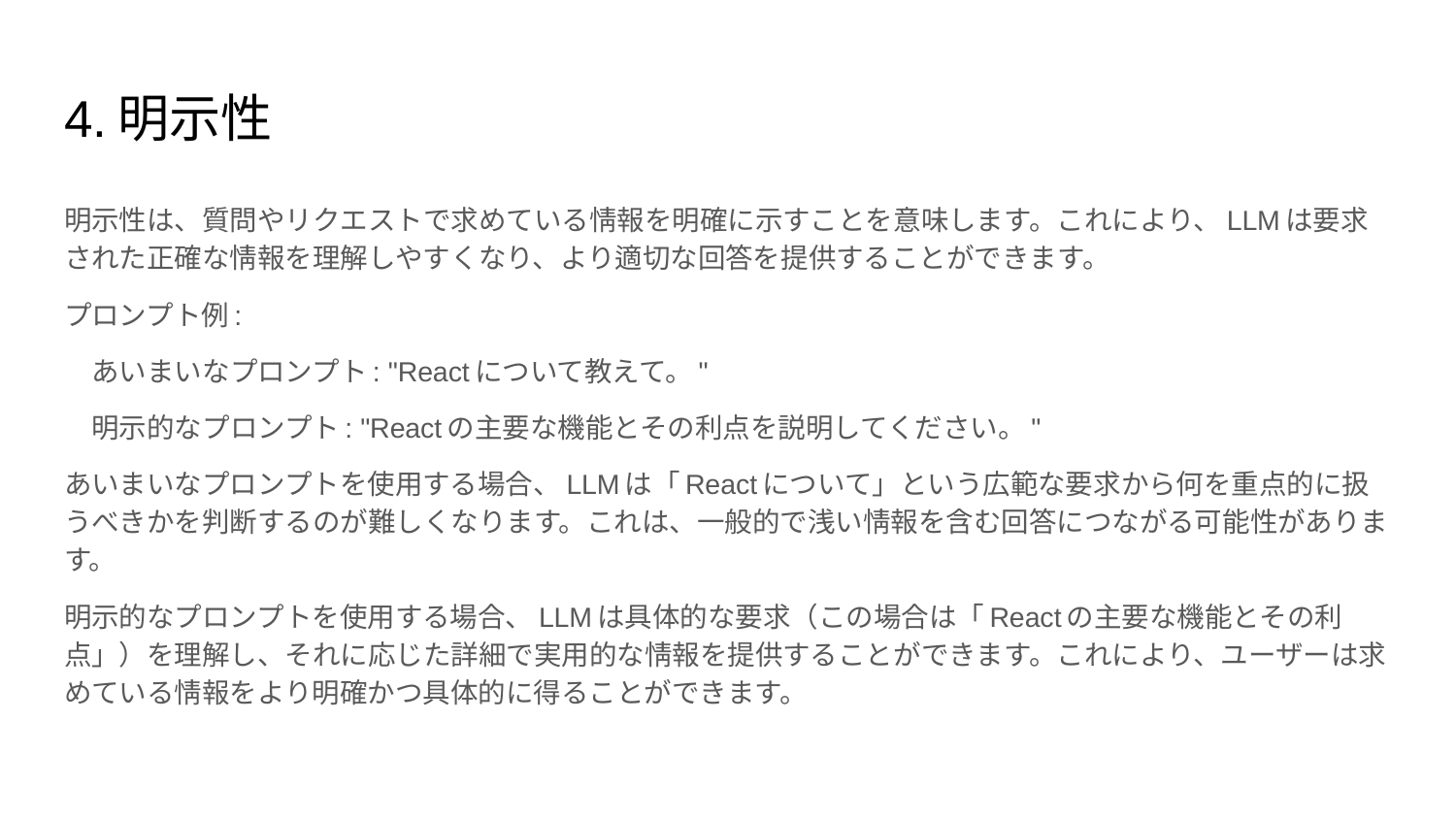

# 4.明示性
明示性は、質問やリクエストで求めている情報を明確に示すことを意味します。これにより、LLMは要求された正確な情報を理解しやすくなり、より適切な回答を提供することができます。
プロンプト例:
　あいまいなプロンプト: "Reactについて教えて。"
　明示的なプロンプト: "Reactの主要な機能とその利点を説明してください。"
あいまいなプロンプトを使用する場合、LLMは「Reactについて」という広範な要求から何を重点的に扱うべきかを判断するのが難しくなります。これは、一般的で浅い情報を含む回答につながる可能性があります。
明示的なプロンプトを使用する場合、LLMは具体的な要求（この場合は「Reactの主要な機能とその利点」）を理解し、それに応じた詳細で実用的な情報を提供することができます。これにより、ユーザーは求めている情報をより明確かつ具体的に得ることができます。